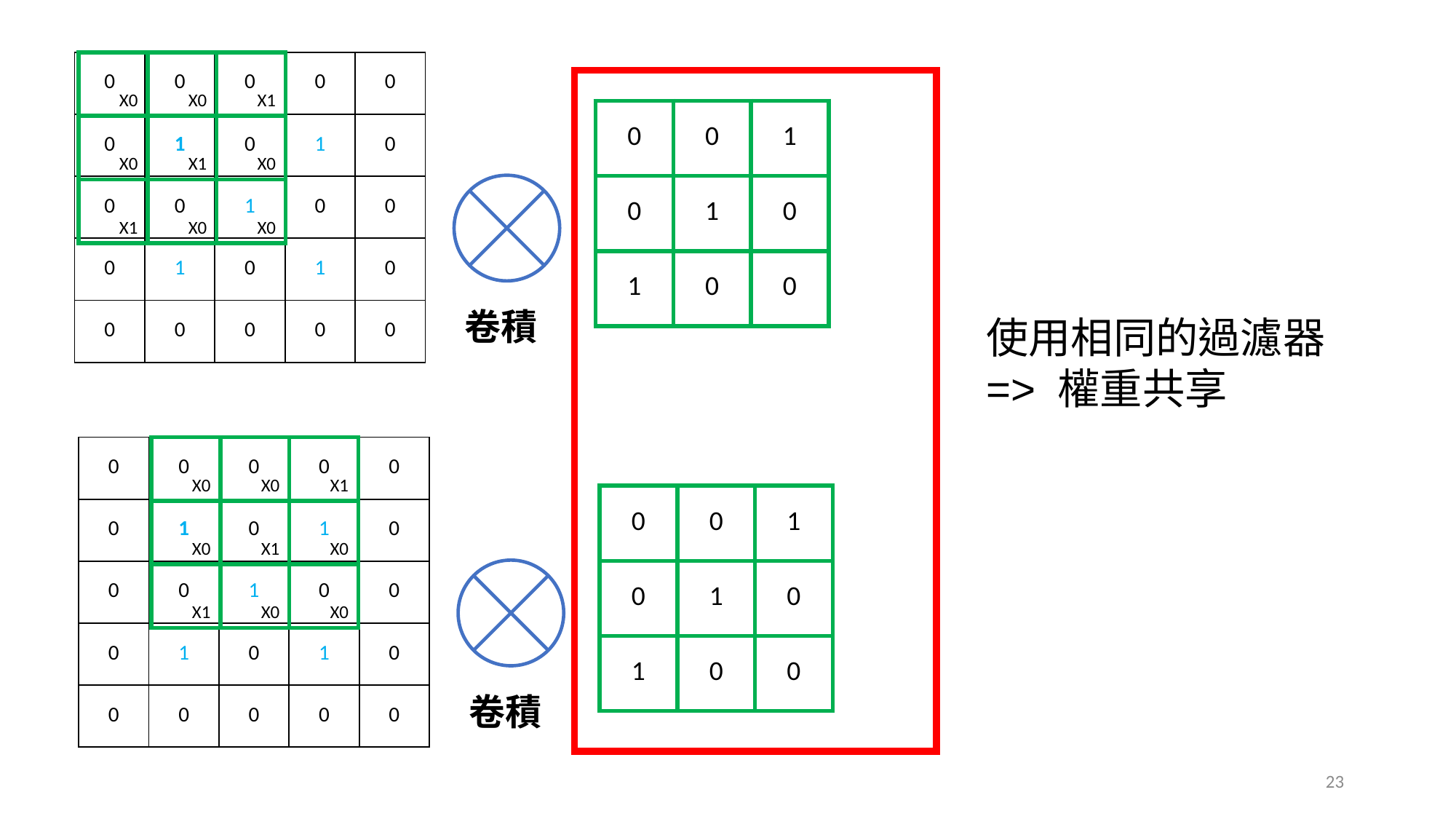

| 0 | 0 | 0 | 0 | 0 |
| --- | --- | --- | --- | --- |
| 0 | 1 | 0 | 1 | 0 |
| 0 | 0 | 1 | 0 | 0 |
| 0 | 1 | 0 | 1 | 0 |
| 0 | 0 | 0 | 0 | 0 |
| X0 | X0 | X1 |
| --- | --- | --- |
| X0 | X1 | X0 |
| X1 | X0 | X0 |

| 0 | 0 | 1 |
| --- | --- | --- |
| 0 | 1 | 0 |
| 1 | 0 | 0 |

卷積
使用相同的過濾器 => 權重共享
| 0 | 0 | 0 | 0 | 0 |
| --- | --- | --- | --- | --- |
| 0 | 1 | 0 | 1 | 0 |
| 0 | 0 | 1 | 0 | 0 |
| 0 | 1 | 0 | 1 | 0 |
| 0 | 0 | 0 | 0 | 0 |
| X0 | X0 | X1 |
| --- | --- | --- |
| X0 | X1 | X0 |
| X1 | X0 | X0 |
| 0 | 0 | 1 |
| --- | --- | --- |
| 0 | 1 | 0 |
| 1 | 0 | 0 |

卷積
23